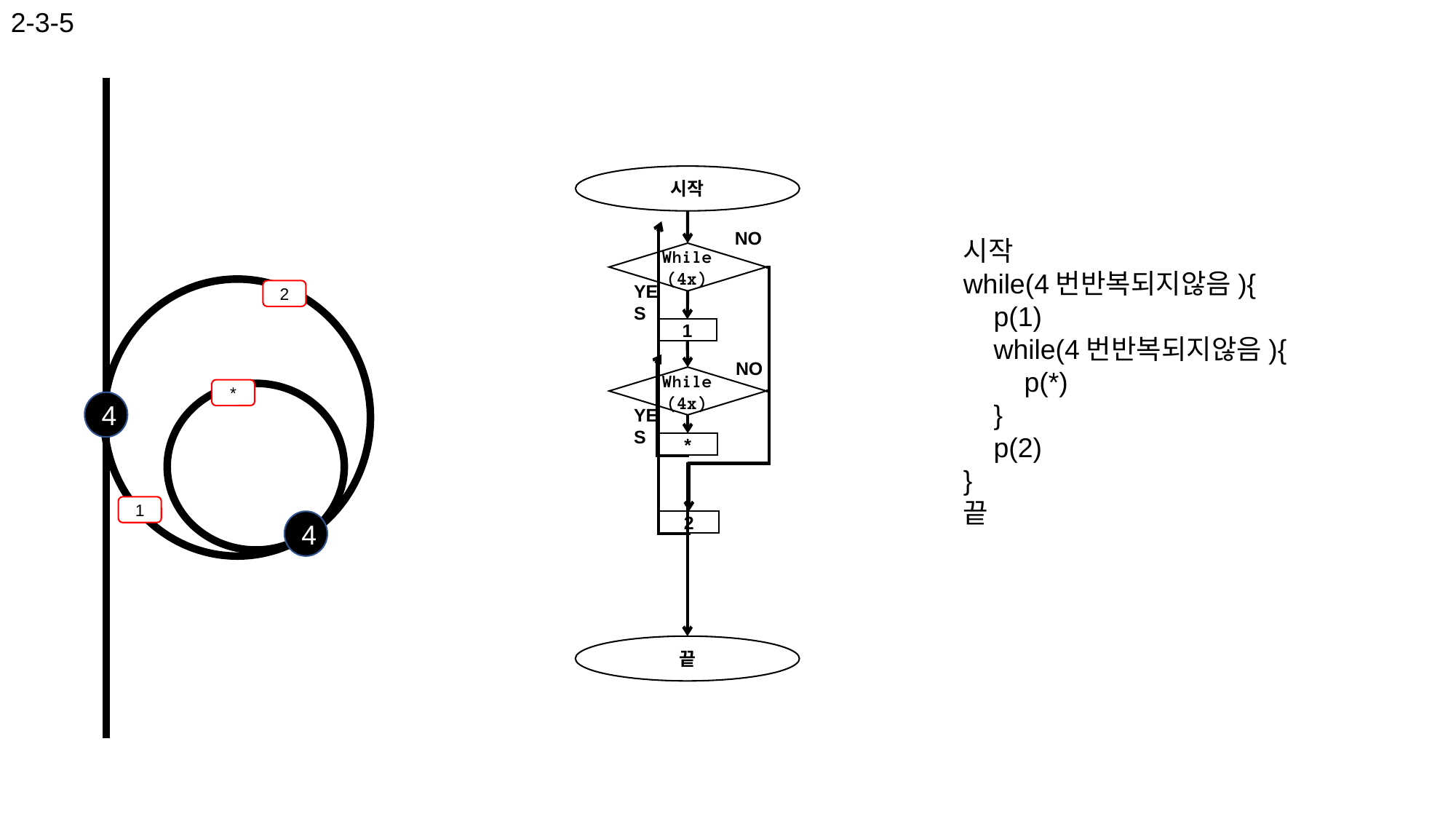

2-3-5
시작
NO
시작
while(4번반복되지않음){
    p(1)
    while(4번반복되지않음){
        p(*)
    }
    p(2)
}
끝

While(4x)
YES

2
1
NO
While(4x)
*

4
YES
*
1
4
2
끝